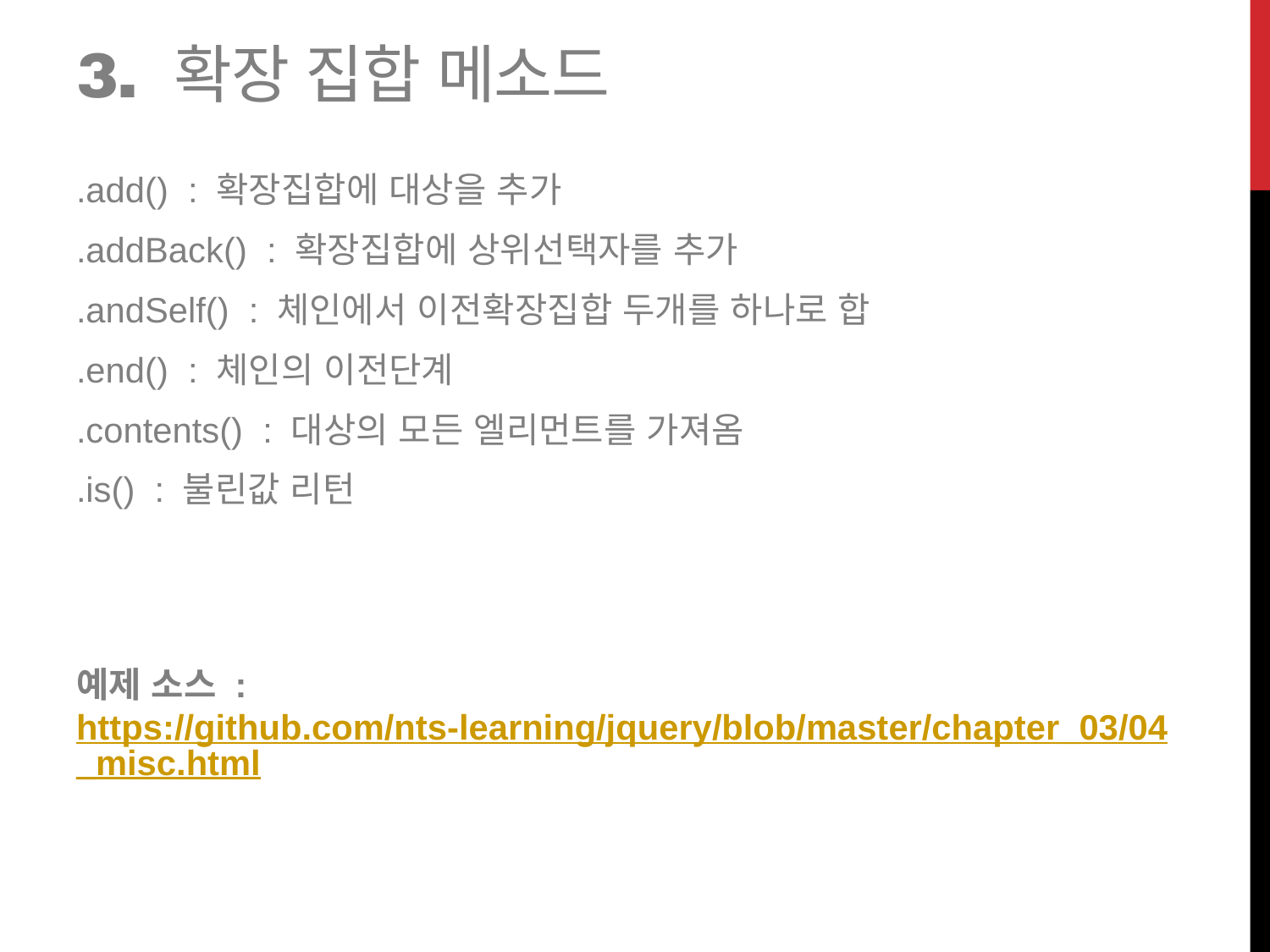

# 3. 확장 집합 메소드
.add()  : 확장집합에 대상을 추가
.addBack()  : 확장집합에 상위선택자를 추가
.andSelf()  : 체인에서 이전확장집합 두개를 하나로 합
.end()  : 체인의 이전단계
.contents()  : 대상의 모든 엘리먼트를 가져옴
.is()  : 불린값 리턴

예제 소스 : https://github.com/nts-learning/jquery/blob/master/chapter_03/04_misc.html